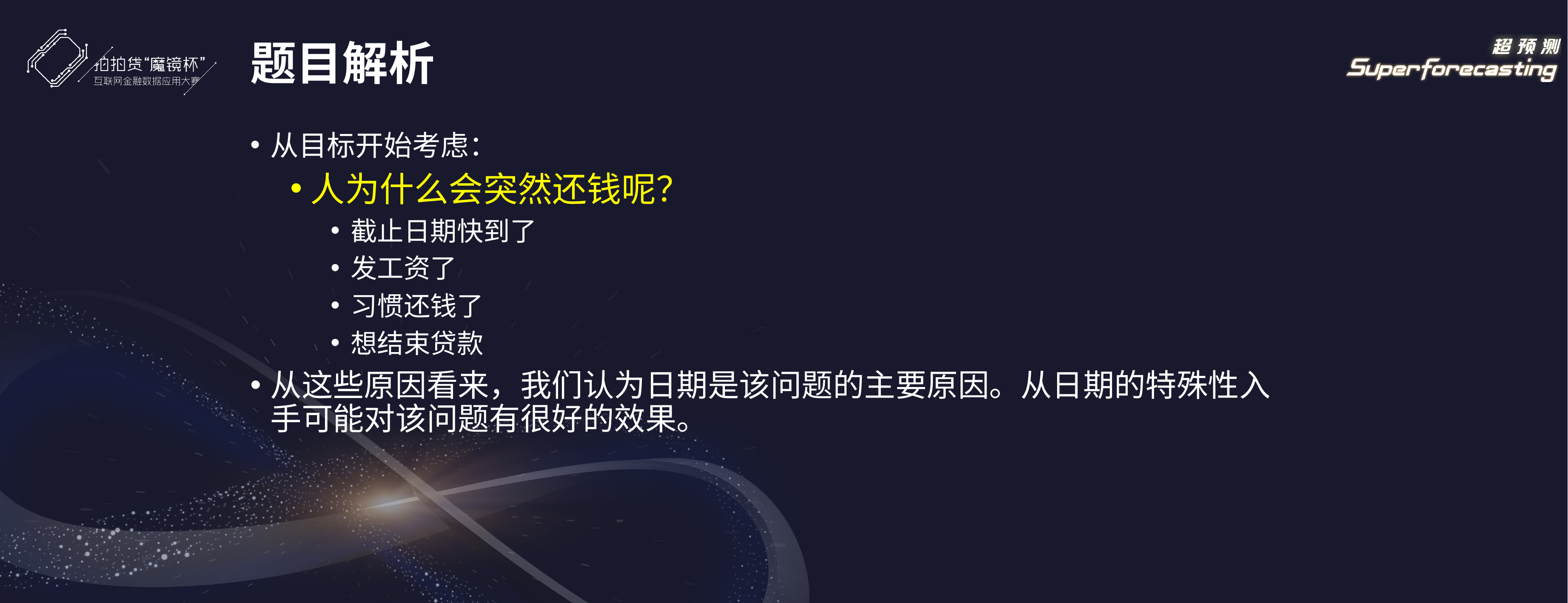

# 题目解析
从目标开始考虑：
人为什么会突然还钱呢？
截止日期快到了
发工资了
习惯还钱了
想结束贷款
从这些原因看来，我们认为日期是该问题的主要原因。从日期的特殊性入手可能对该问题有很好的效果。